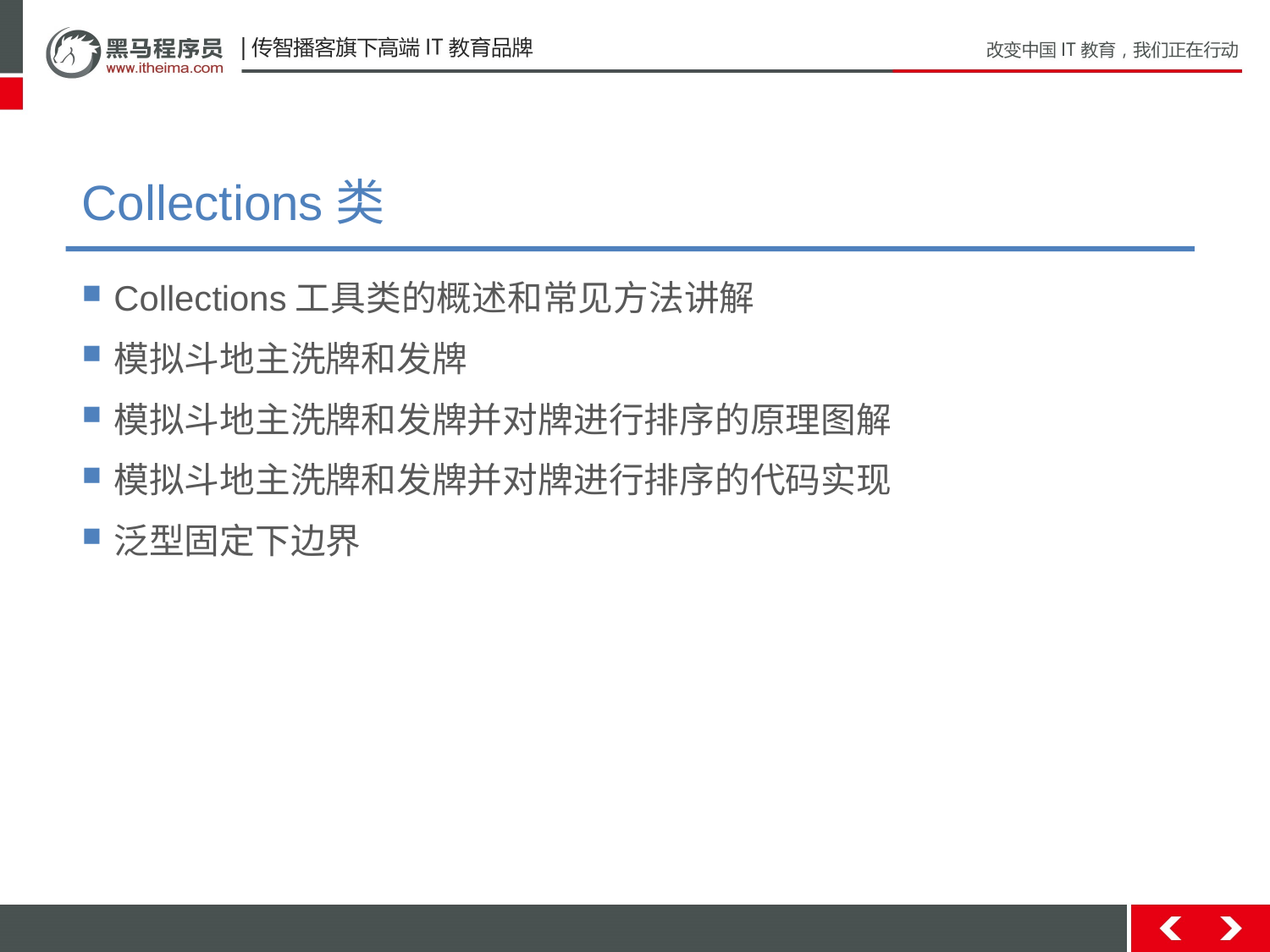

# Collections类
Collections工具类的概述和常见方法讲解
模拟斗地主洗牌和发牌
模拟斗地主洗牌和发牌并对牌进行排序的原理图解
模拟斗地主洗牌和发牌并对牌进行排序的代码实现
泛型固定下边界